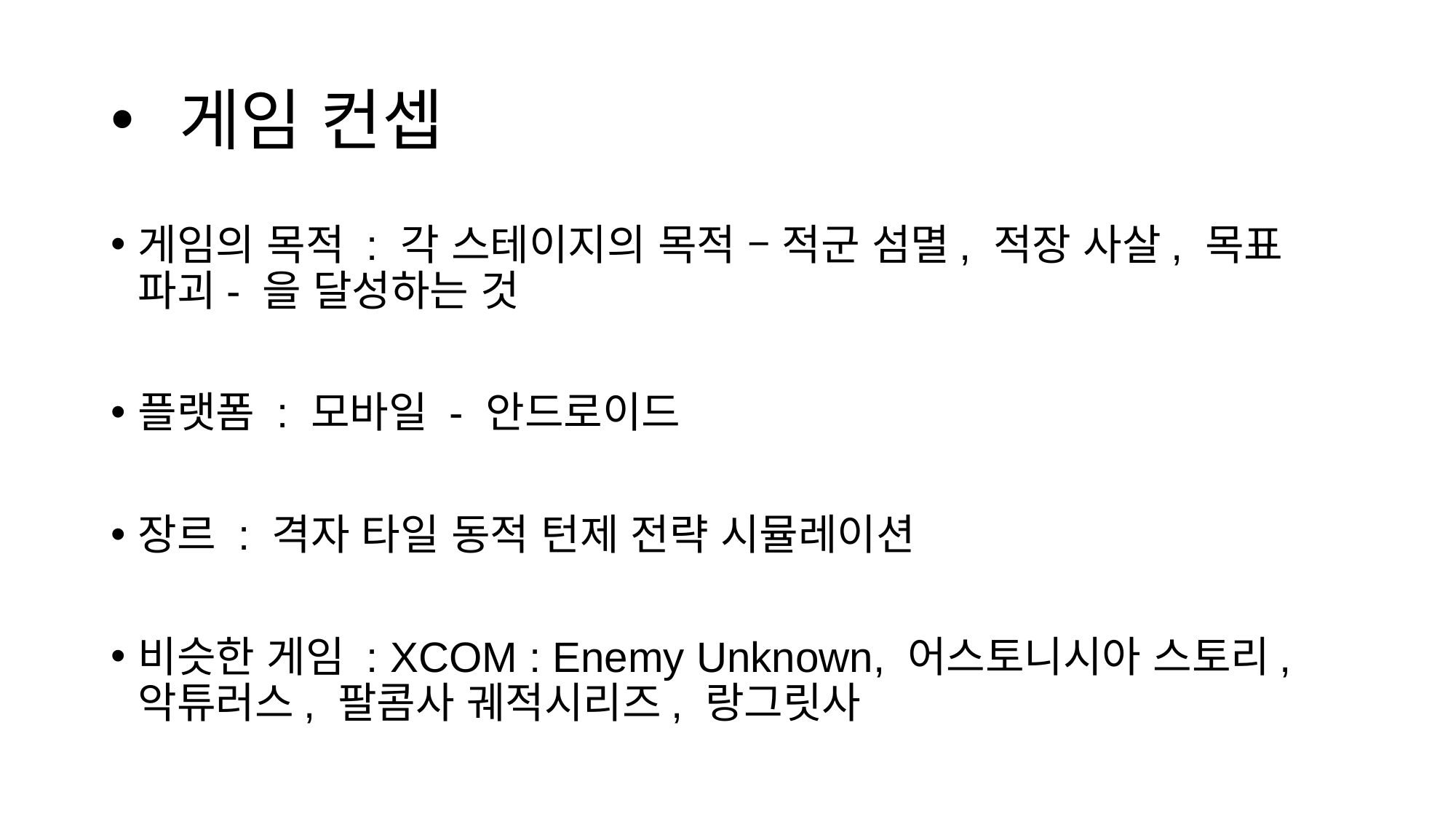

# 게임 컨셉
게임의 목적 : 각 스테이지의 목적 – 적군 섬멸, 적장 사살, 목표 파괴- 을 달성하는 것

플랫폼 : 모바일 - 안드로이드

장르 : 격자 타일 동적 턴제 전략 시뮬레이션

비슷한 게임 : XCOM : Enemy Unknown, 어스토니시아 스토리, 악튜러스, 팔콤사 궤적시리즈, 랑그릿사